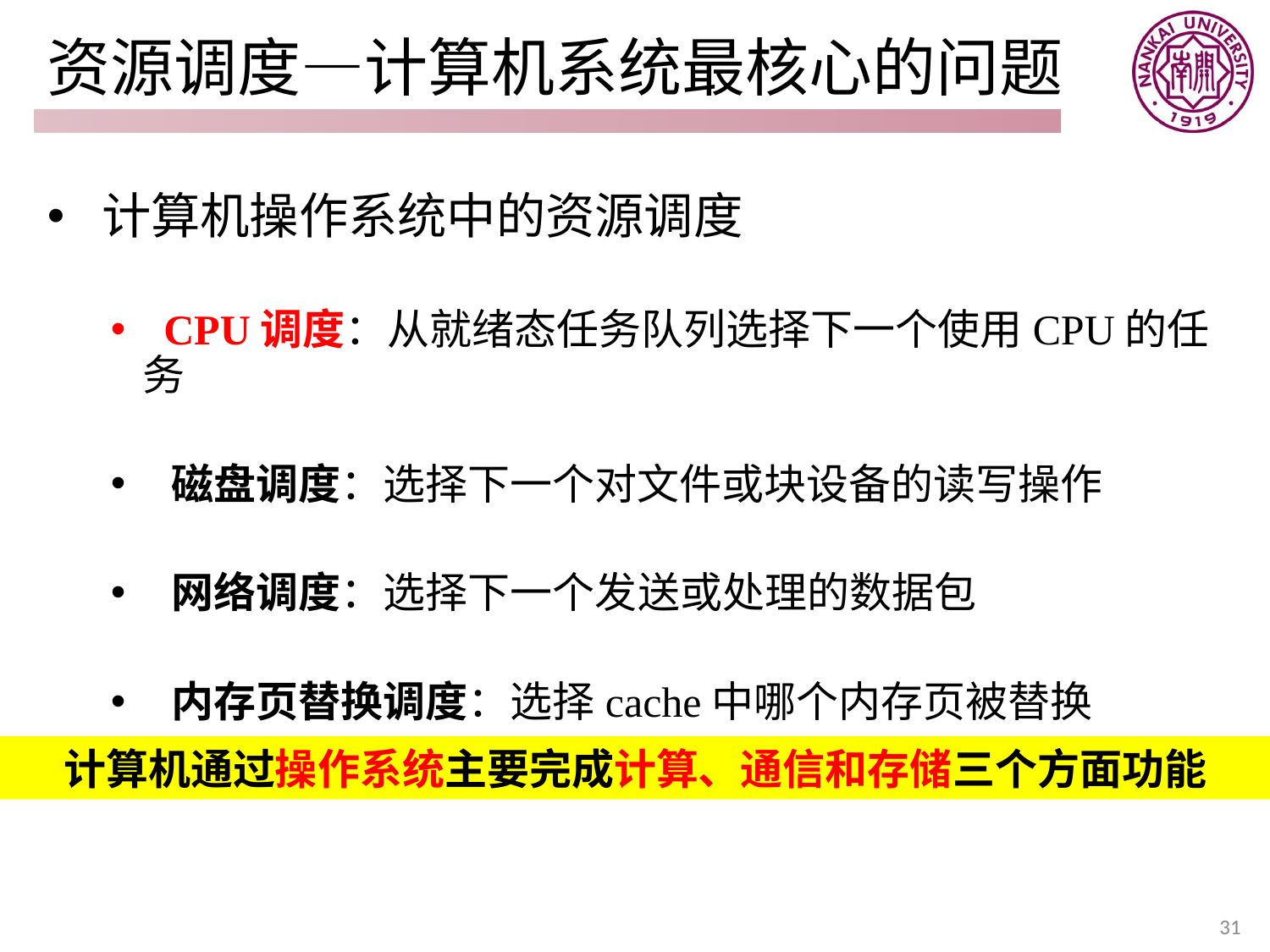

# 资源调度—计算机系统最核心的问题
 计算机操作系统中的资源调度

  CPU调度：从就绪态任务队列选择下一个使用CPU的任务

  磁盘调度：选择下一个对文件或块设备的读写操作

  网络调度：选择下一个发送或处理的数据包

  内存页替换调度：选择cache中哪个内存页被替换
计算机通过操作系统主要完成计算、通信和存储三个方面功能
31